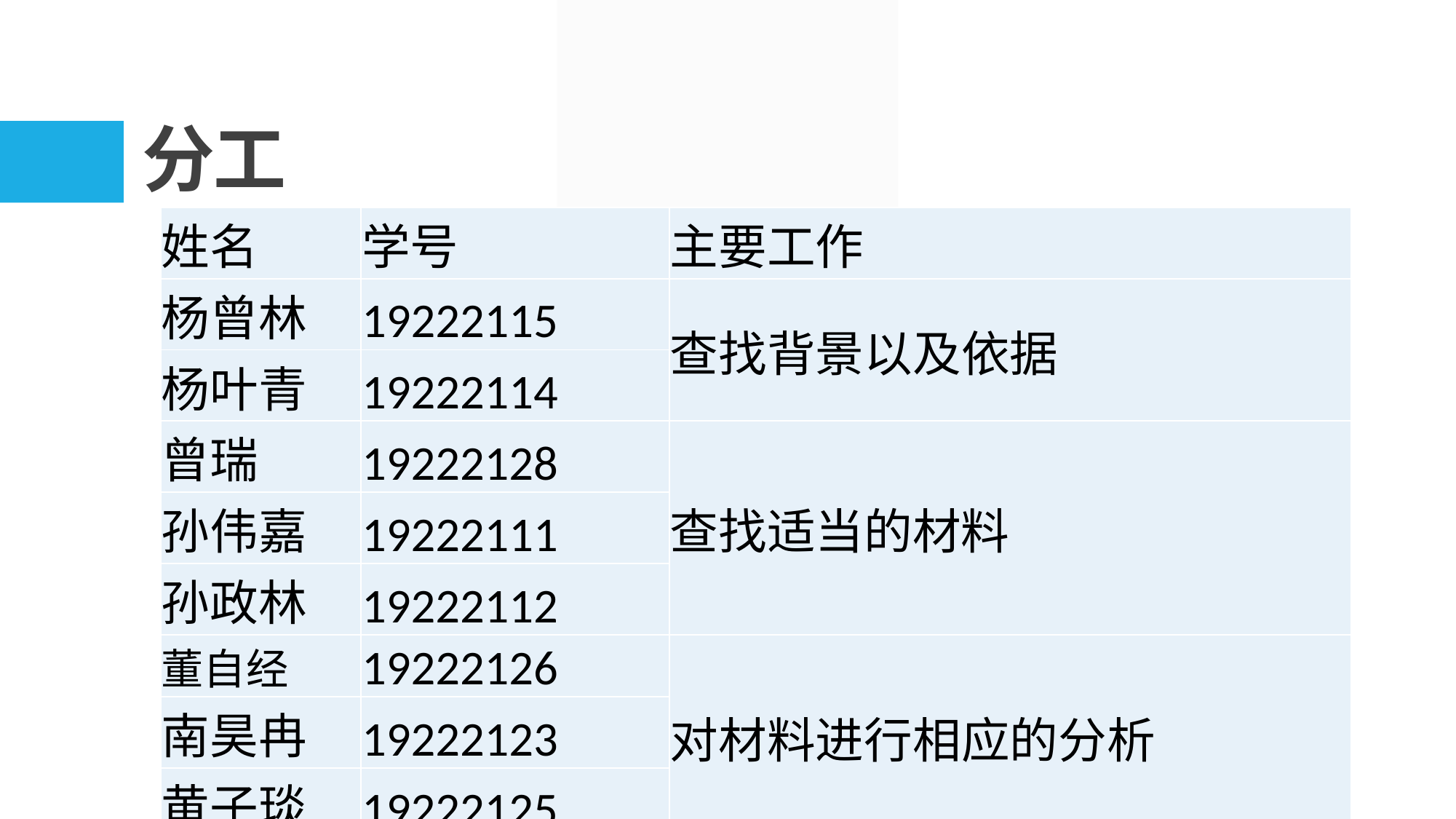

# 分工
| 姓名 | 学号 | 主要工作 |
| --- | --- | --- |
| 杨曾林 | 19222115 | 查找背景以及依据 |
| 杨叶青 | 19222114 |  |
| 曾瑞 | 19222128 | 查找适当的材料 |
| 孙伟嘉 | 19222111 |  |
| 孙政林 | 19222112 |  |
| 董自经 | 19222126 | 对材料进行相应的分析 |
| 南昊冉 | 19222123 |  |
| 黄子琰 | 19222125 |  |
| 全体 |  | 所有流程均参并讨论观点和结论 |